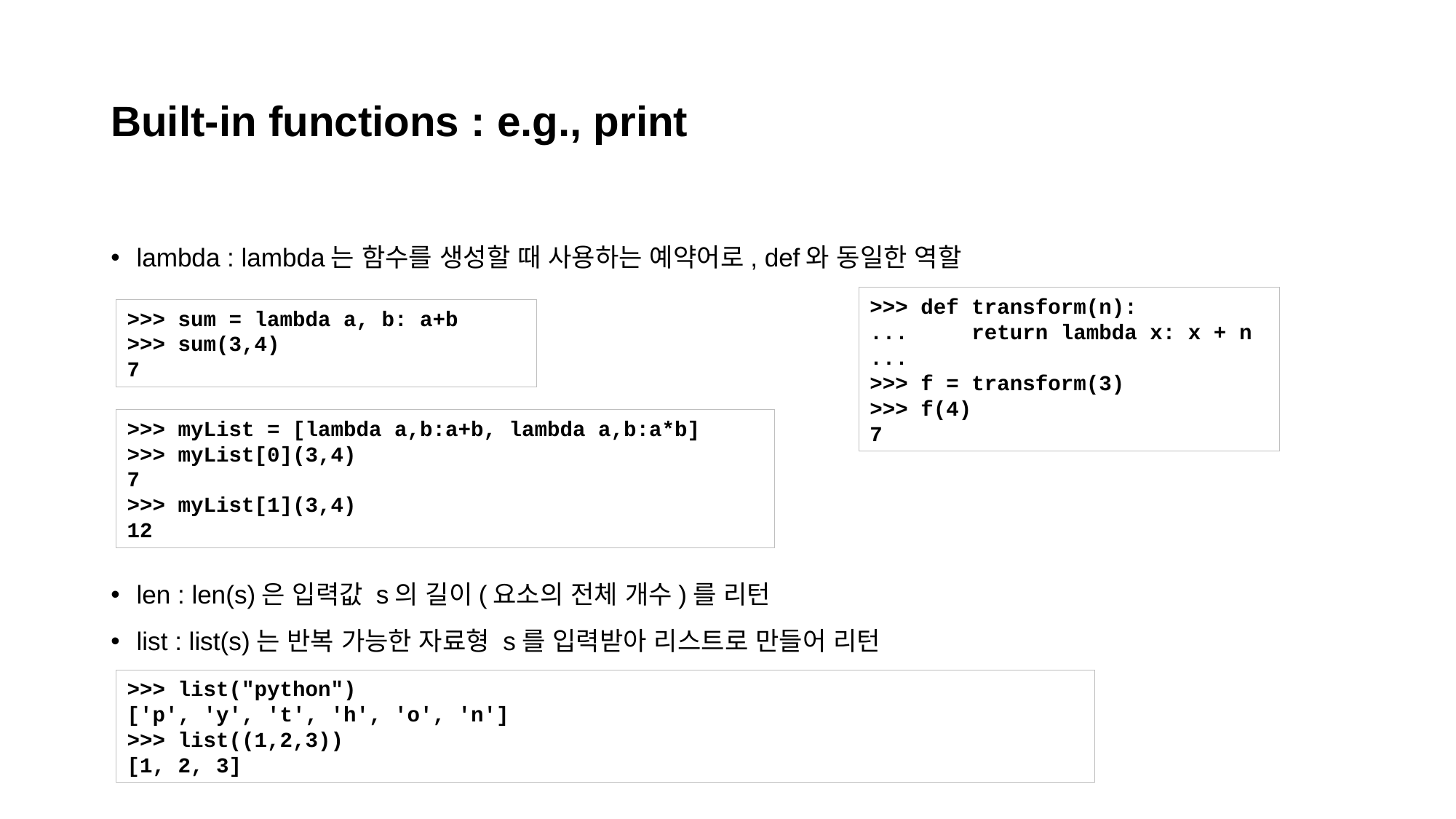

# Built-in functions : e.g., print
lambda : lambda는 함수를 생성할 때 사용하는 예약어로, def와 동일한 역할
>>> def transform(n):
...     return lambda x: x + n
...
>>> f = transform(3)
>>> f(4)
7
>>> sum = lambda a, b: a+b
>>> sum(3,4)
7
>>> myList = [lambda a,b:a+b, lambda a,b:a*b]
>>> myList[0](3,4)
7
>>> myList[1](3,4)
12
len : len(s)은 입력값 s의 길이(요소의 전체 개수)를 리턴
list : list(s)는 반복 가능한 자료형 s를 입력받아 리스트로 만들어 리턴
>>> list("python")
['p', 'y', 't', 'h', 'o', 'n']
>>> list((1,2,3))
[1, 2, 3]